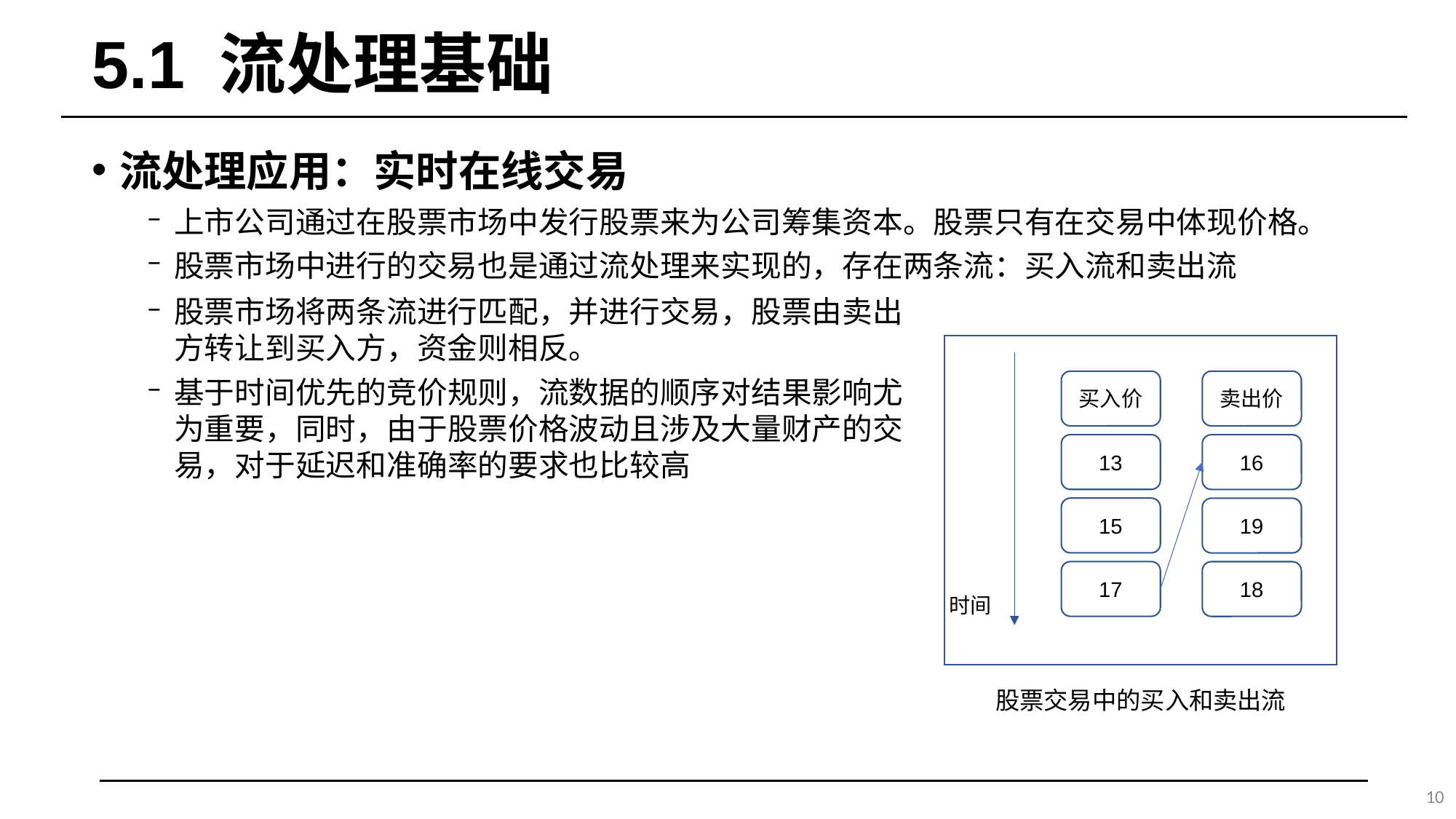

# 5.1 流处理基础
流处理应用：实时在线交易
上市公司通过在股票市场中发行股票来为公司筹集资本。股票只有在交易中体现价格。
股票市场中进行的交易也是通过流处理来实现的，存在两条流：买入流和卖出流

股票市场将两条流进行匹配，并进行交易，股票由卖出方转让到买入方，资金则相反。
基于时间优先的竞价规则，流数据的顺序对结果影响尤为重要，同时，由于股票价格波动且涉及大量财产的交易，对于延迟和准确率的要求也比较高

买入价

卖出价

13

16

15

19

17

18
时间
股票交易中的买入和卖出流
10